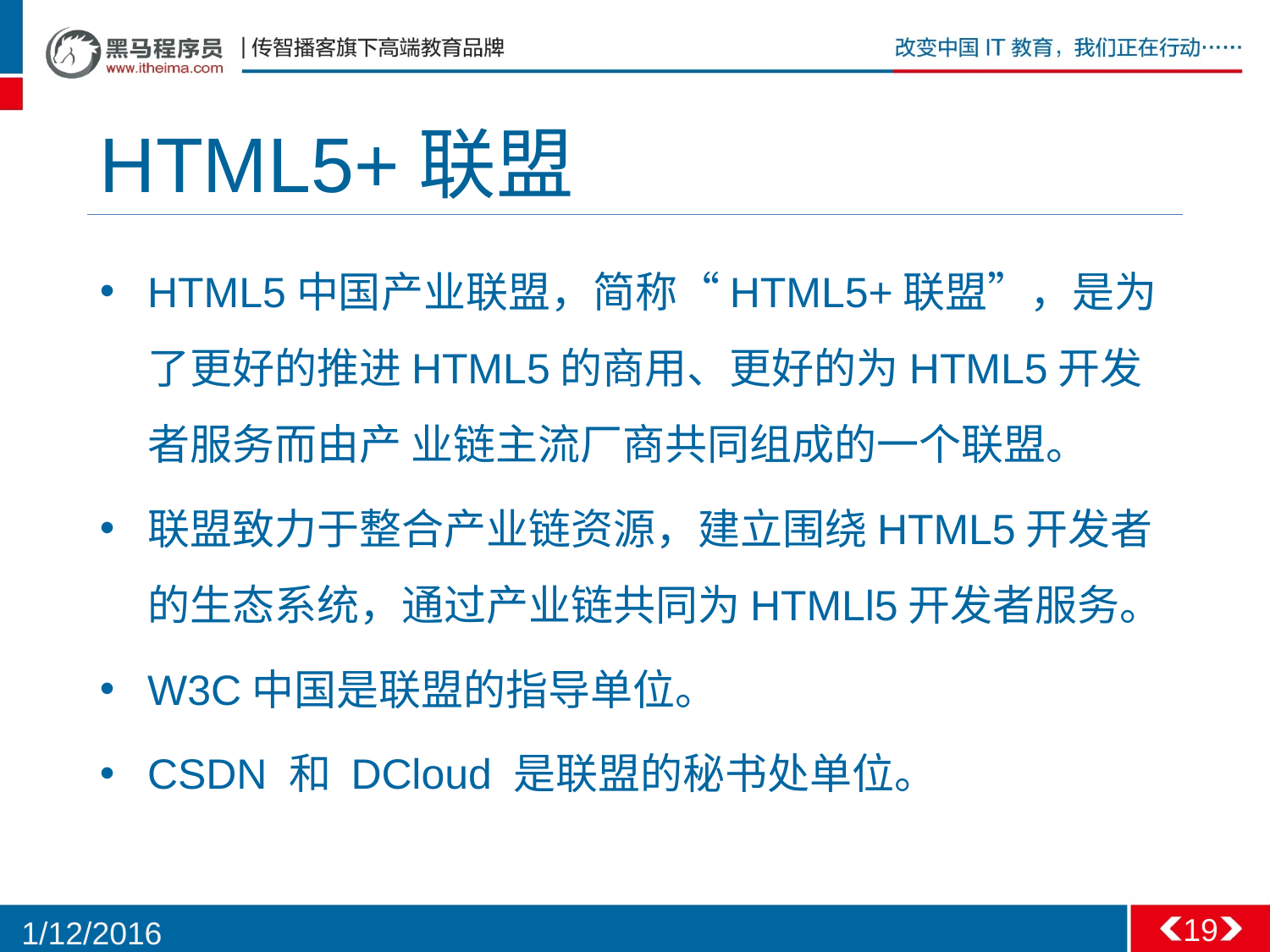

# HTML5+联盟
HTML5中国产业联盟，简称“HTML5+联盟”，是为了更好的推进HTML5的商用、更好的为HTML5开发者服务而由产 业链主流厂商共同组成的一个联盟。
联盟致力于整合产业链资源，建立围绕HTML5开发者的生态系统，通过产业链共同为HTMLl5开发者服务。
W3C中国是联盟的指导单位。
CSDN 和 DCloud 是联盟的秘书处单位。

19

1/12/2016